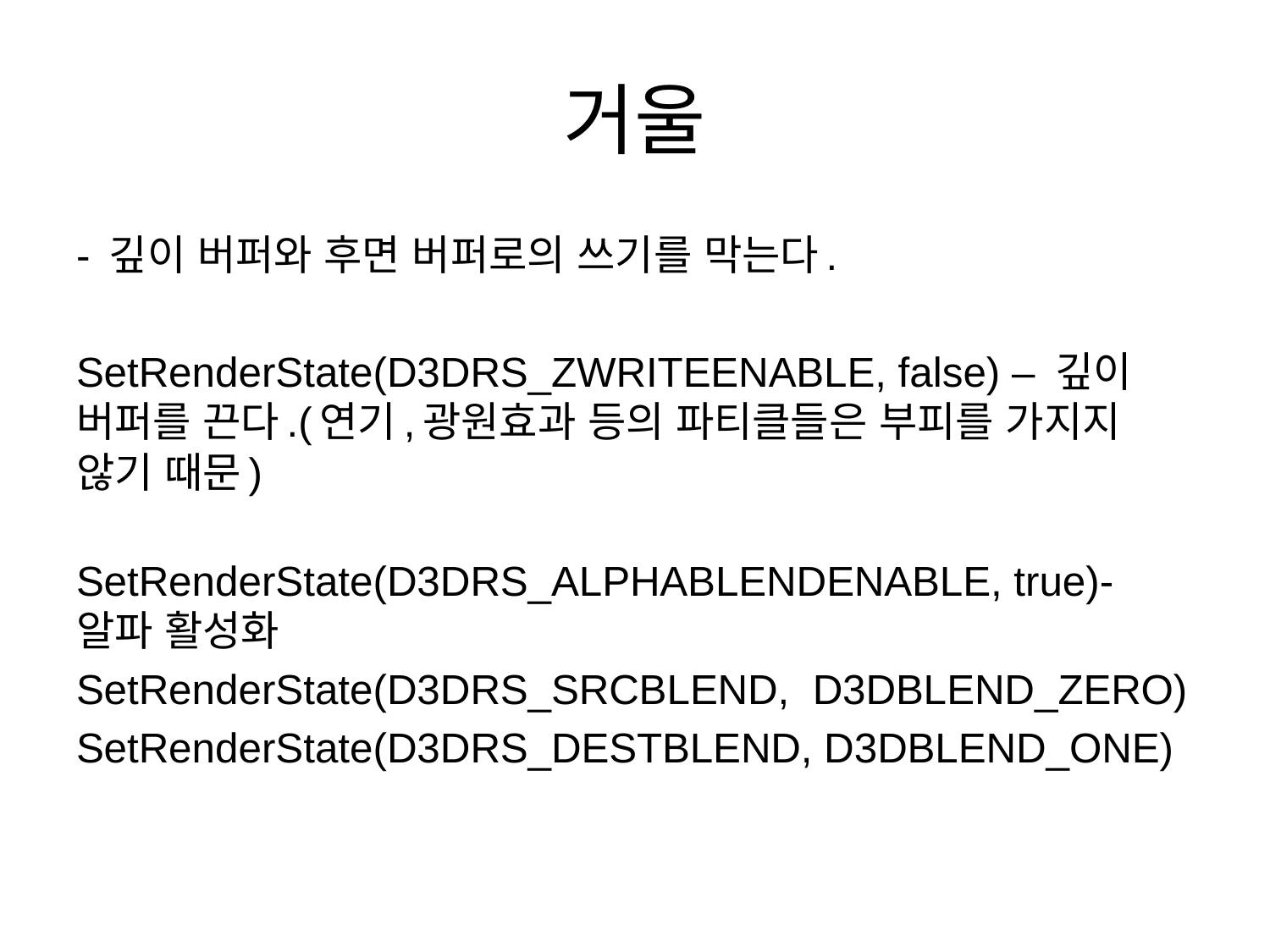

# 거울
- 깊이 버퍼와 후면 버퍼로의 쓰기를 막는다.

SetRenderState(D3DRS_ZWRITEENABLE, false) – 깊이 버퍼를 끈다.(연기,광원효과 등의 파티클들은 부피를 가지지 않기 때문)
SetRenderState(D3DRS_ALPHABLENDENABLE, true)-알파 활성화
SetRenderState(D3DRS_SRCBLEND,  D3DBLEND_ZERO)
SetRenderState(D3DRS_DESTBLEND, D3DBLEND_ONE)